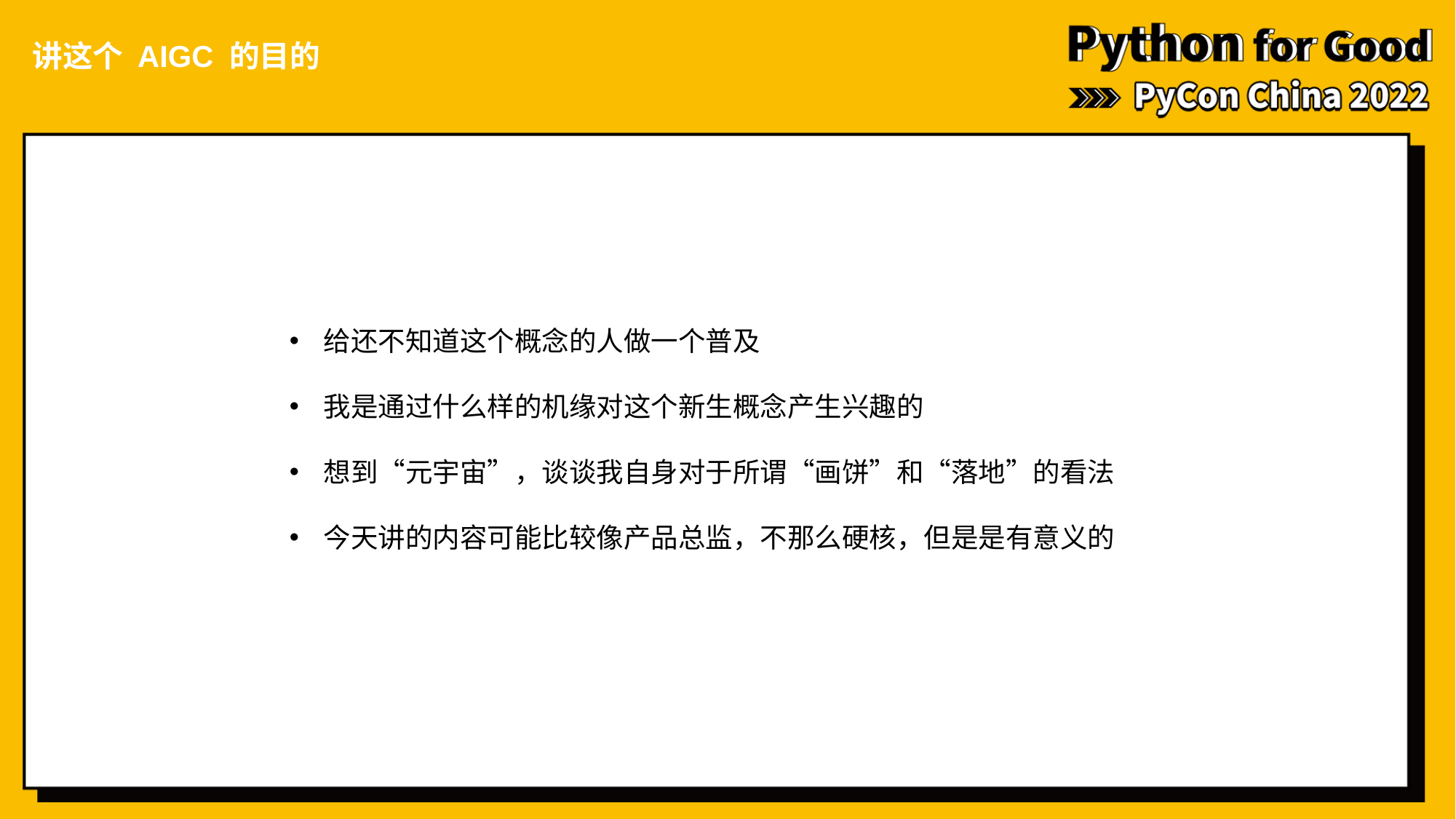

讲这个 AIGC 的目的
给还不知道这个概念的人做一个普及

我是通过什么样的机缘对这个新生概念产生兴趣的

想到“元宇宙”，谈谈我自身对于所谓“画饼”和“落地”的看法

今天讲的内容可能比较像产品总监，不那么硬核，但是是有意义的